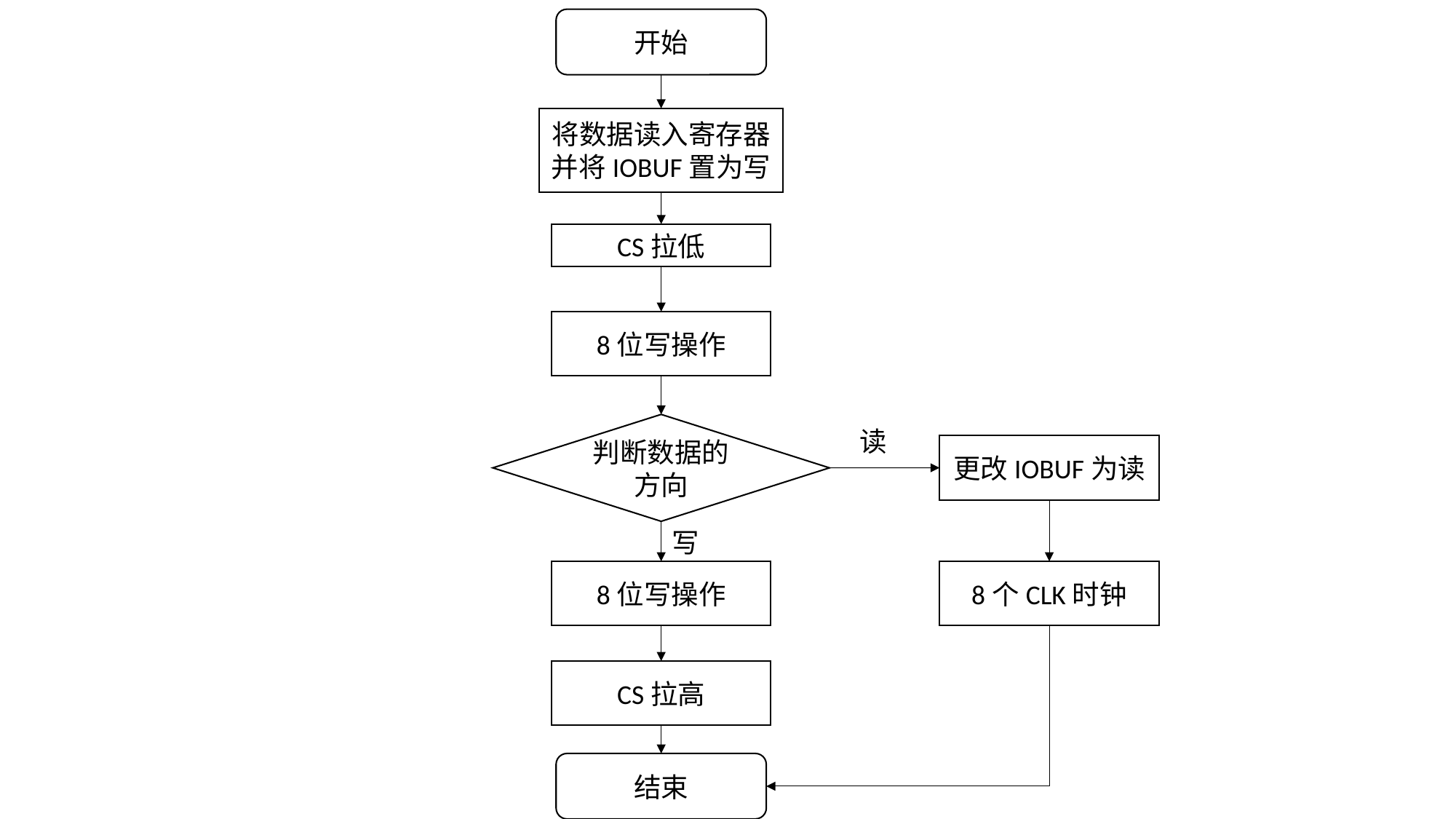

开始
将数据读入寄存器并将IOBUF置为写
CS拉低
8位写操作
判断数据的方向
读
更改IOBUF为读
写
8位写操作
8个CLK时钟
CS拉高
结束